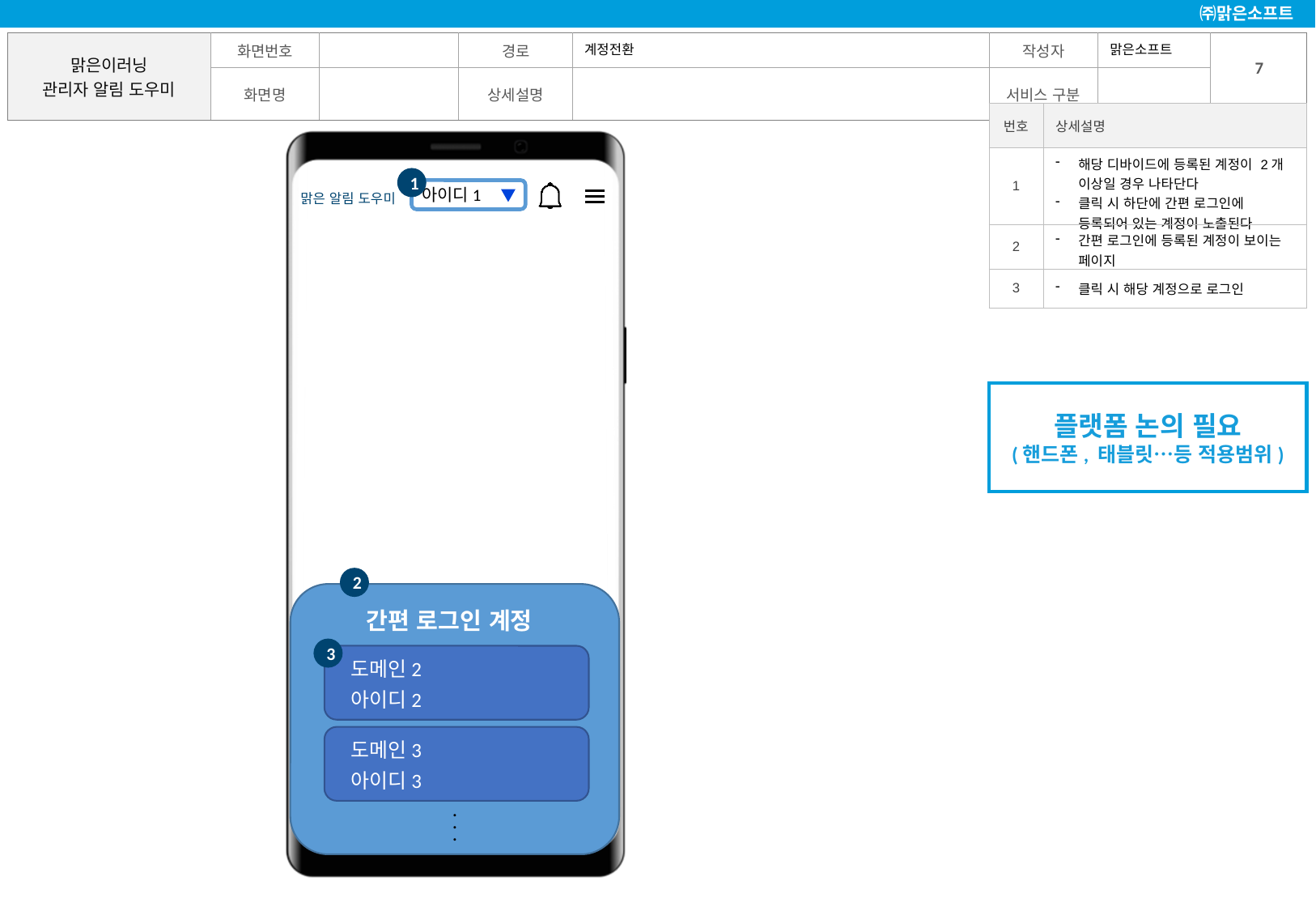

맑은소프트
계정전환

| 번호 | 상세설명 |
| --- | --- |
| 1 | 해당 디바이드에 등록된 계정이 2개 이상일 경우 나타단다 클릭 시 하단에 간편 로그인에 등록되어 있는 계정이 노출된다 |
| 2 | 간편 로그인에 등록된 계정이 보이는 페이지 |
| 3 | 클릭 시 해당 계정으로 로그인 |
1
플랫폼 논의 필요
(핸드폰, 태블릿…등 적용범위)
2

간편 로그인 계정
3

도메인2
아이디2

도메인3
아이디3
.
.
.